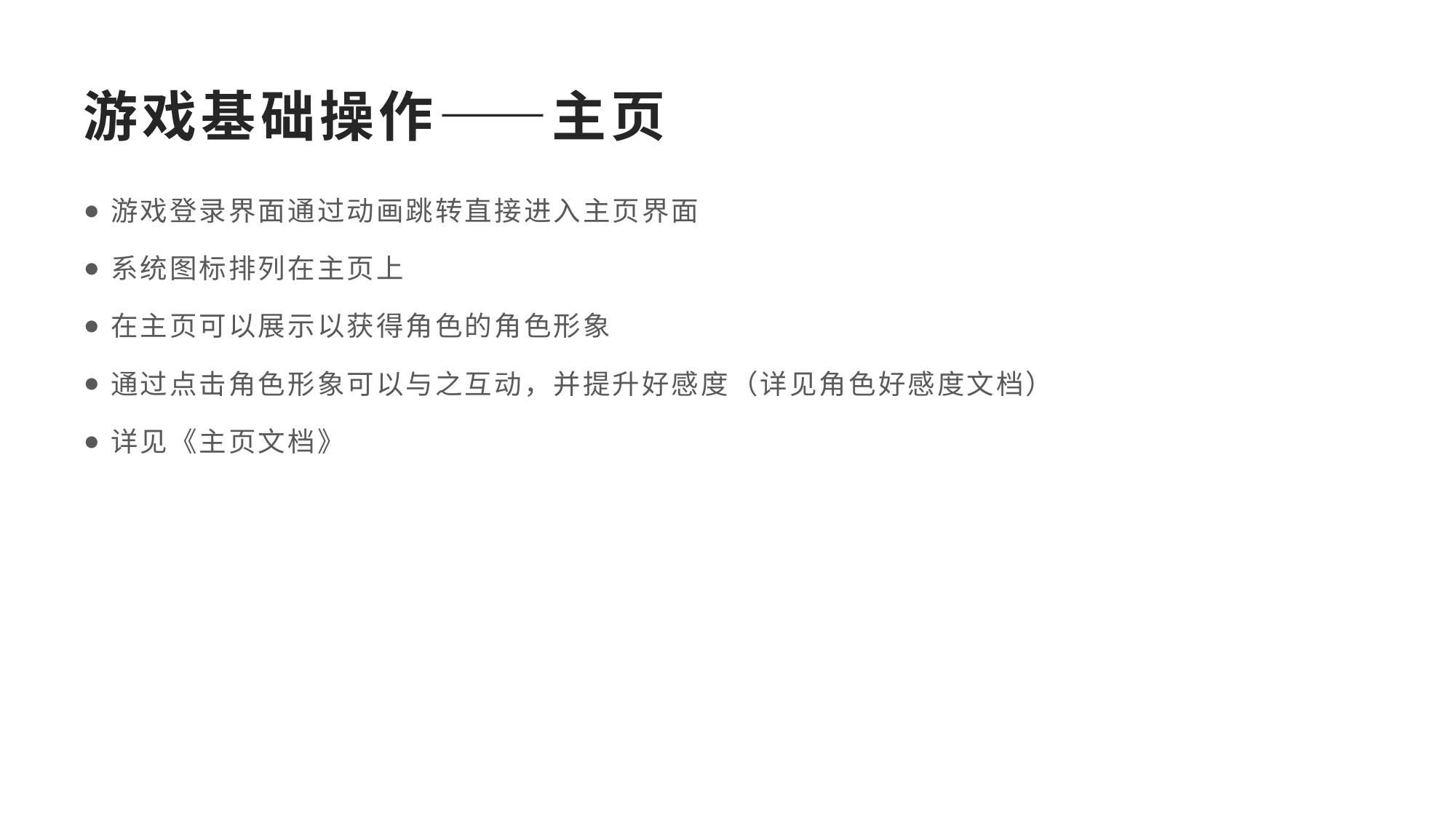

# 游戏基础操作——主页
游戏登录界面通过动画跳转直接进入主页界面
系统图标排列在主页上
在主页可以展示以获得角色的角色形象
通过点击角色形象可以与之互动，并提升好感度（详见角色好感度文档）
详见《主页文档》